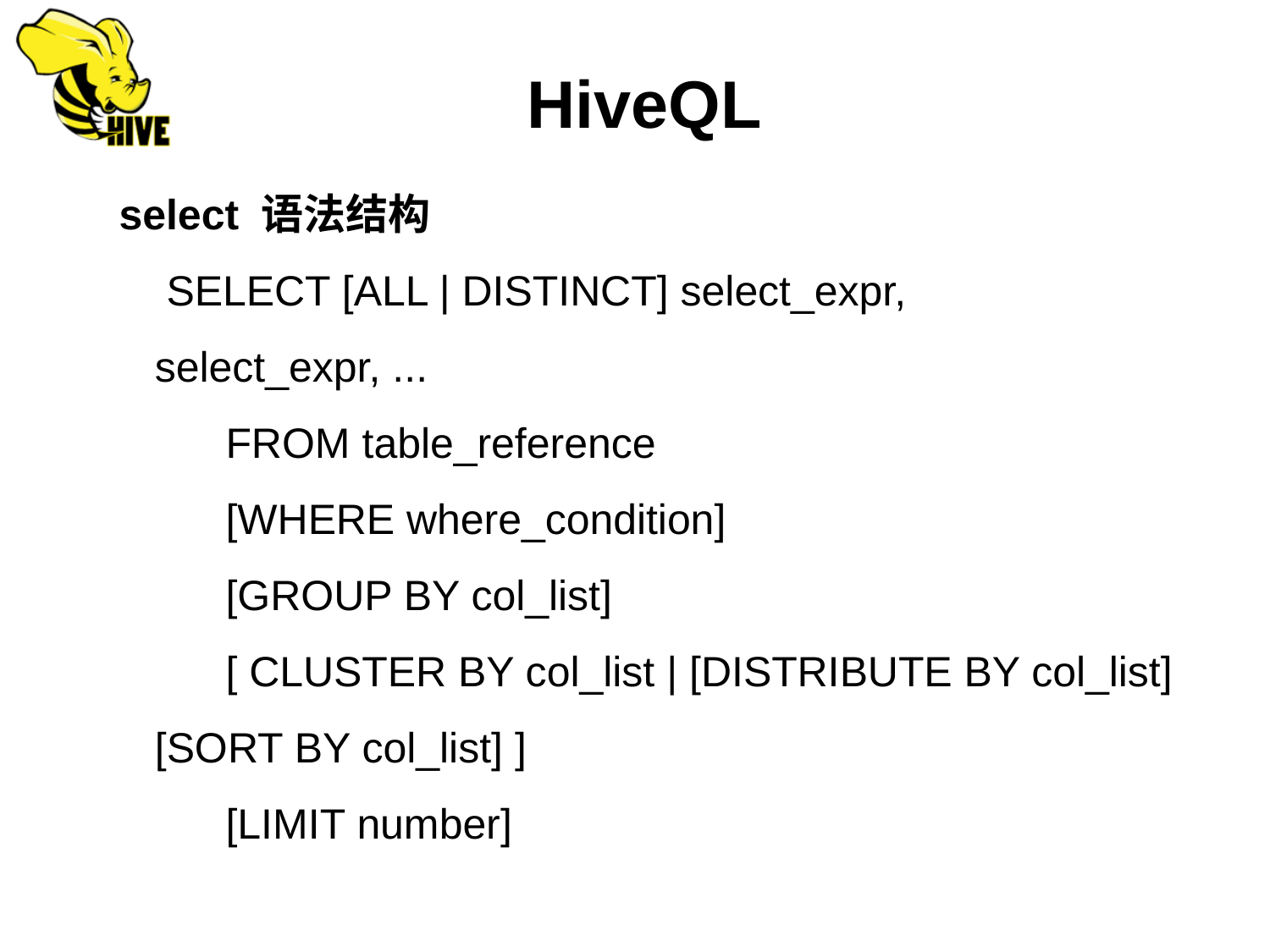

HiveQL
 select 语法结构
     SELECT [ALL | DISTINCT] select_expr, select_expr, ...
      FROM table_reference
      [WHERE where_condition]
      [GROUP BY col_list]
      [ CLUSTER BY col_list | [DISTRIBUTE BY col_list] [SORT BY col_list] ]
      [LIMIT number]